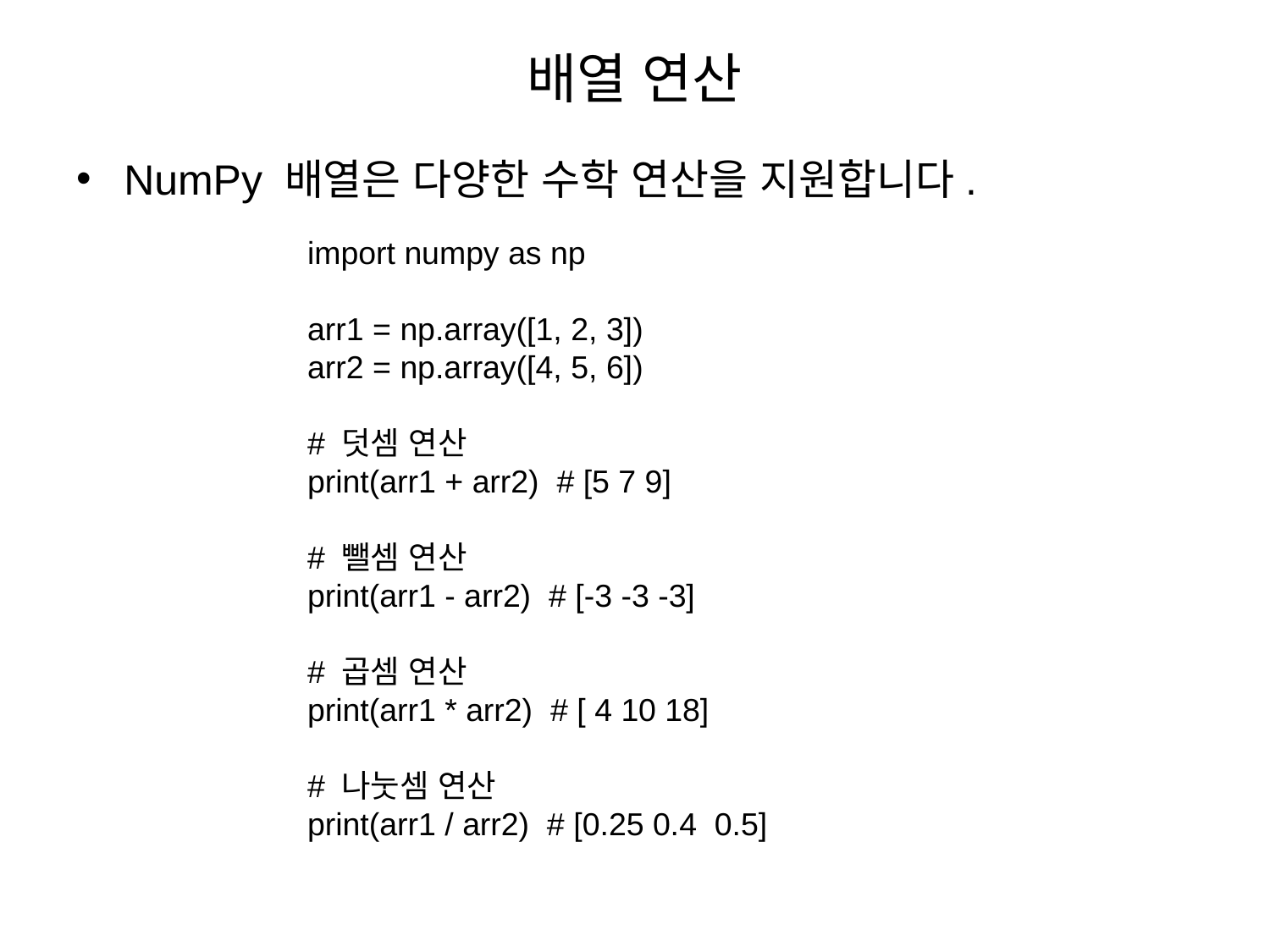

# 배열 연산
NumPy 배열은 다양한 수학 연산을 지원합니다.
import numpy as np

arr1 = np.array([1, 2, 3])
arr2 = np.array([4, 5, 6])

# 덧셈 연산
print(arr1 + arr2)  # [5 7 9]

# 뺄셈 연산
print(arr1 - arr2)  # [-3 -3 -3]

# 곱셈 연산
print(arr1 * arr2)  # [ 4 10 18]

# 나눗셈 연산
print(arr1 / arr2)  # [0.25 0.4  0.5]